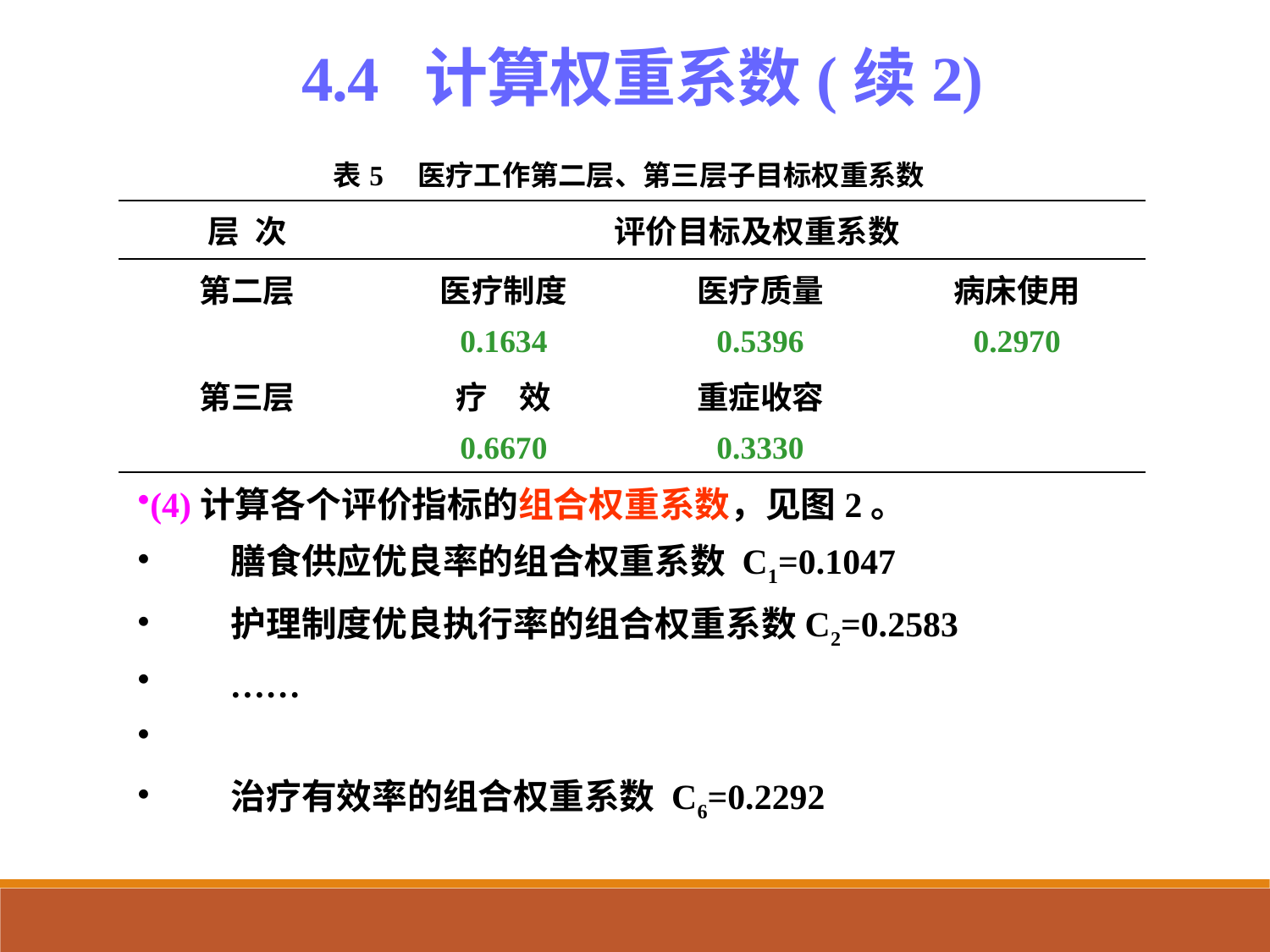

4.4  计算权重系数(续2)
| 表5 医疗工作第二层、第三层子目标权重系数 |  |  |  |
| --- | --- | --- | --- |
| 层 次 | 评价目标及权重系数 |  |  |
| 第二层 | 医疗制度 | 医疗质量 | 病床使用 |
|  | 0.1634 | 0.5396 | 0.2970 |
| 第三层 | 疗 效 | 重症收容 |  |
|  | 0.6670 | 0.3330 |  |

(4)计算各个评价指标的组合权重系数，见图2。
         膳食供应优良率的组合权重系数 C1=0.1047
         护理制度优良执行率的组合权重系数C2=0.2583
         ……

         治疗有效率的组合权重系数 C6=0.2292